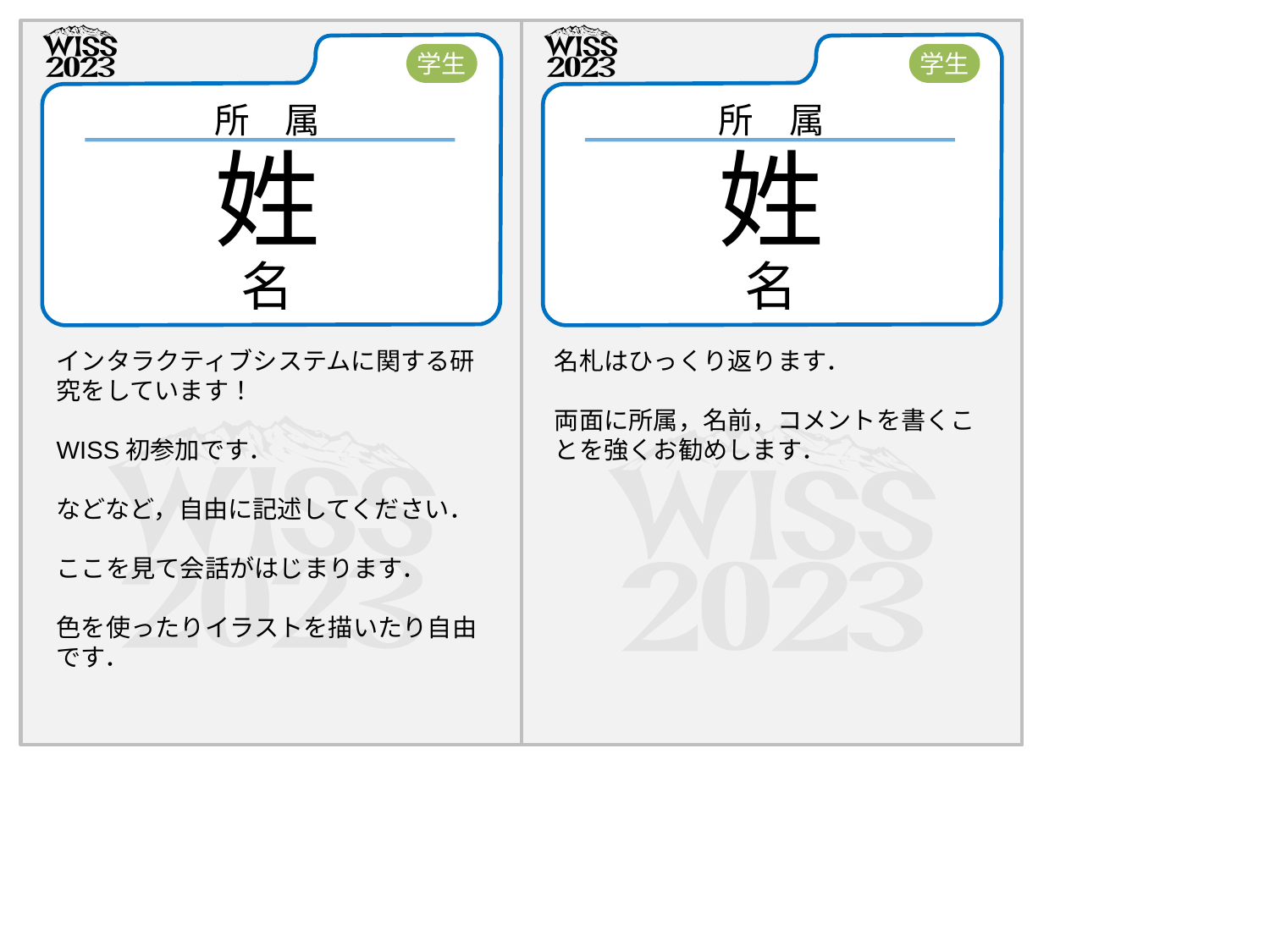

学生

学生
所　属
姓
名
所　属
姓
名
インタラクティブシステムに関する研究をしています！

WISS初参加です．

などなど，自由に記述してください．

ここを見て会話がはじまります．

色を使ったりイラストを描いたり自由です．
名札はひっくり返ります．

両面に所属，名前，コメントを書くことを強くお勧めします．